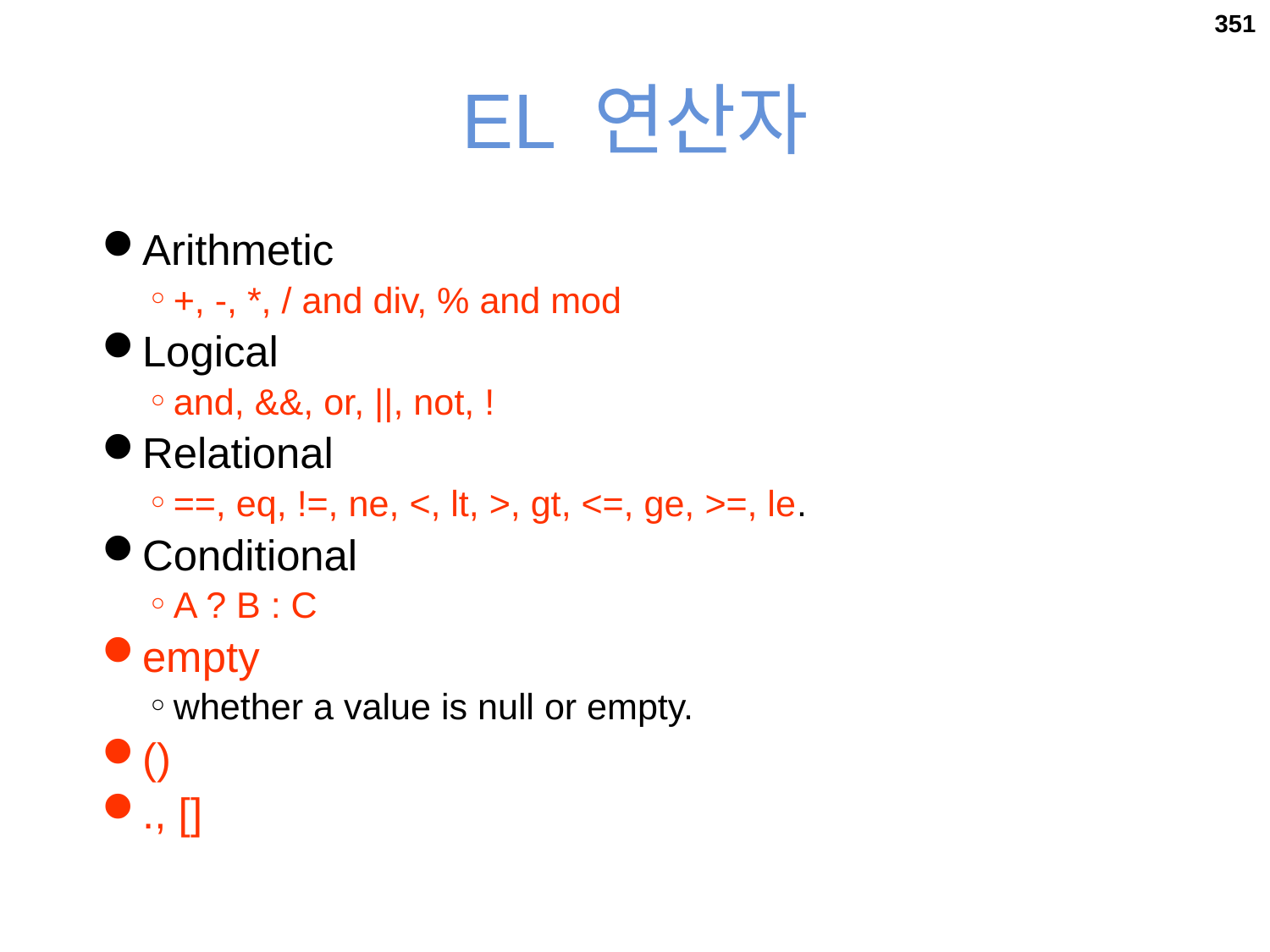

351
# EL 연산자
Arithmetic
+, -, *, / and div, % and mod
Logical
and, &&, or, ||, not, !
Relational
==, eq, !=, ne, <, lt, >, gt, <=, ge, >=, le.
Conditional
A ? B : C
empty
whether a value is null or empty.
()
., []